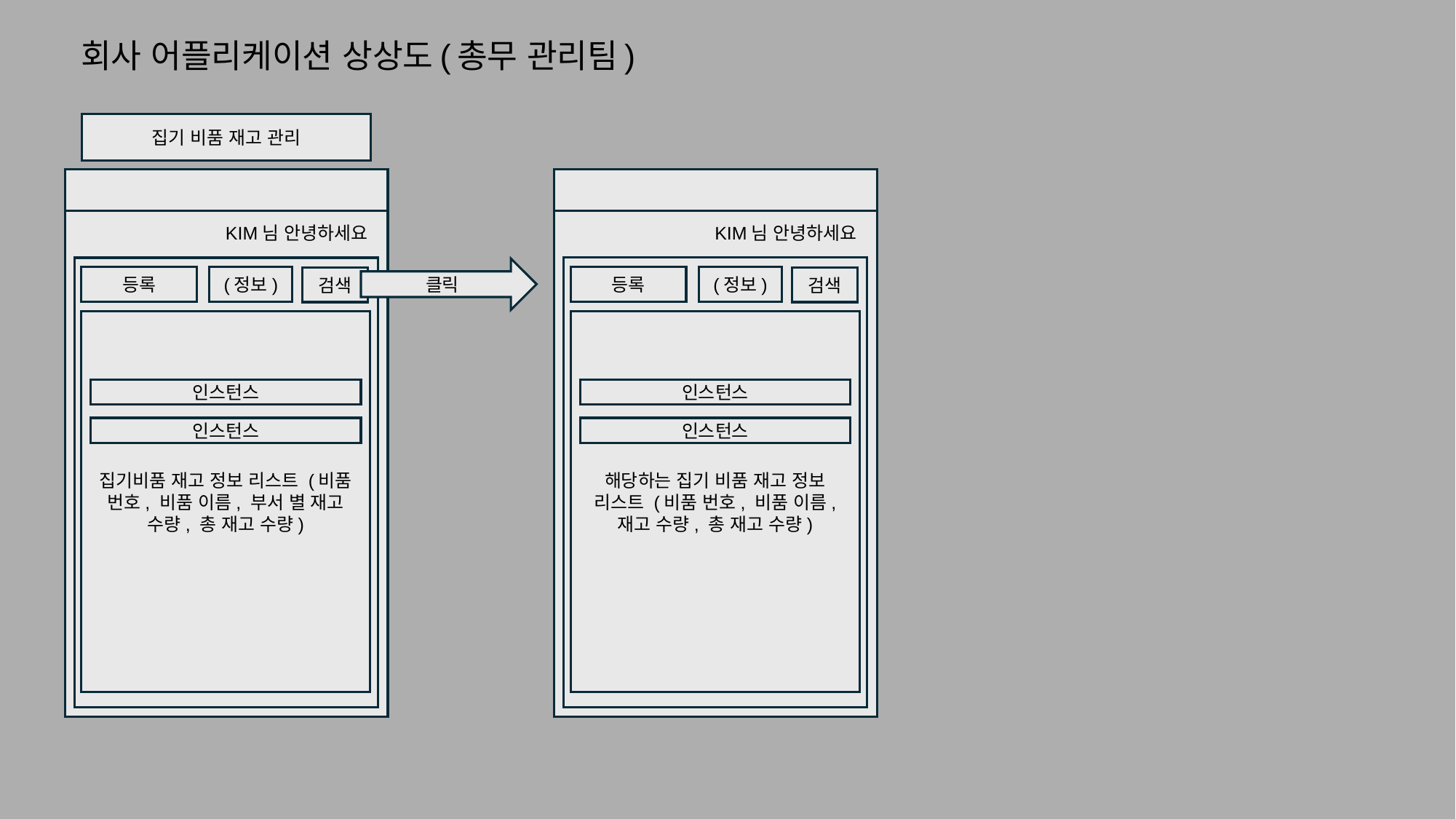

# 회사 어플리케이션 상상도(총무 관리팀)
집기 비품 재고 관리

KIM님 안녕하세요
KIM님 안녕하세요

클릭
등록
(정보)
등록
(정보)
검색
검색
집기비품 재고 정보 리스트 (비품 번호, 비품 이름, 부서 별 재고 수량, 총 재고 수량)
해당하는 집기 비품 재고 정보 리스트 (비품 번호, 비품 이름, 재고 수량, 총 재고 수량)
인스턴스
인스턴스
인스턴스
인스턴스